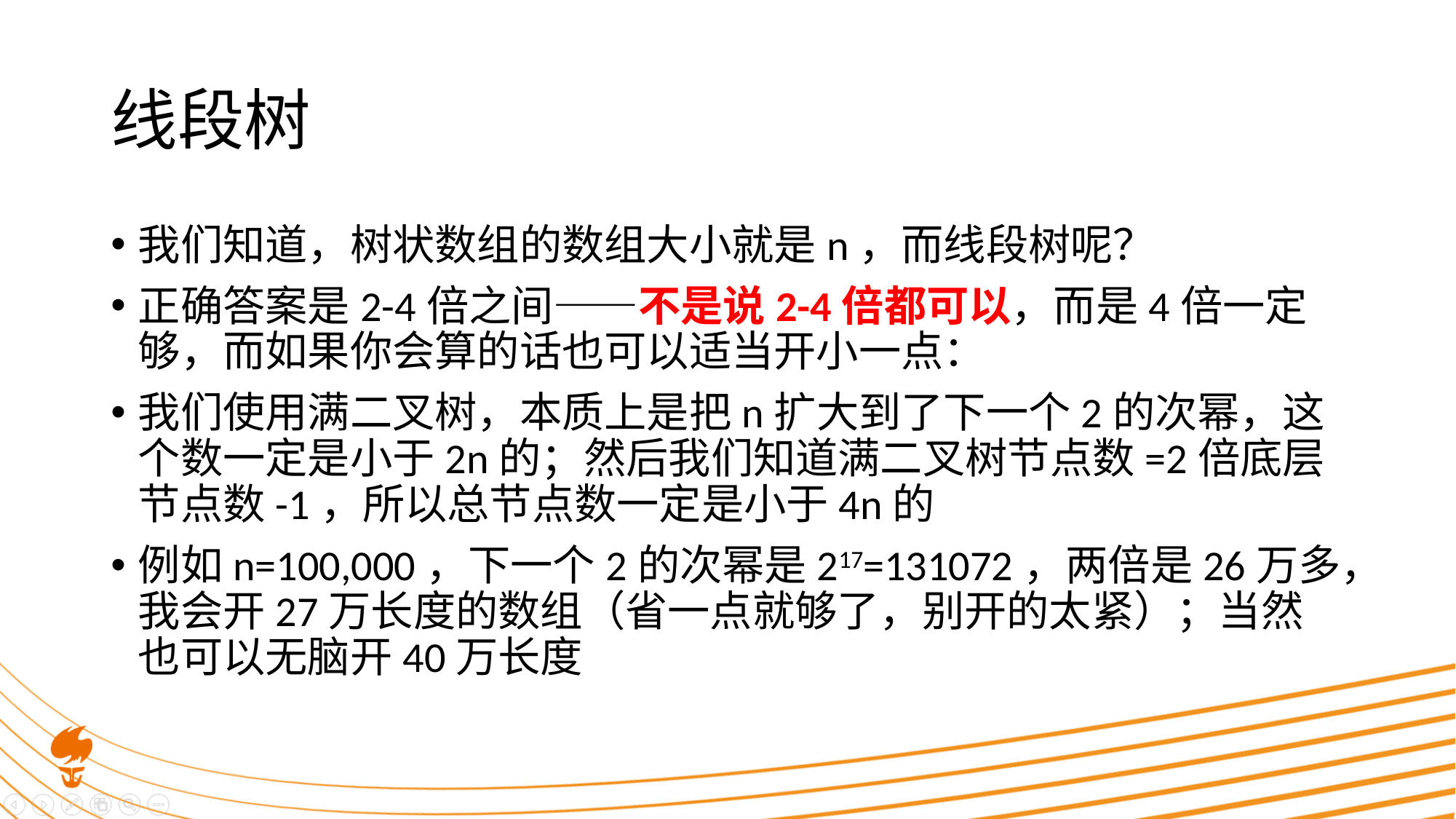

# 线段树
我们知道，树状数组的数组大小就是n，而线段树呢？
正确答案是2-4倍之间——不是说2-4倍都可以，而是4倍一定够，而如果你会算的话也可以适当开小一点：
我们使用满二叉树，本质上是把n扩大到了下一个2的次幂，这个数一定是小于2n的；然后我们知道满二叉树节点数=2倍底层节点数-1，所以总节点数一定是小于4n的
例如n=100,000，下一个2的次幂是217=131072，两倍是26万多，我会开27万长度的数组（省一点就够了，别开的太紧）；当然也可以无脑开40万长度